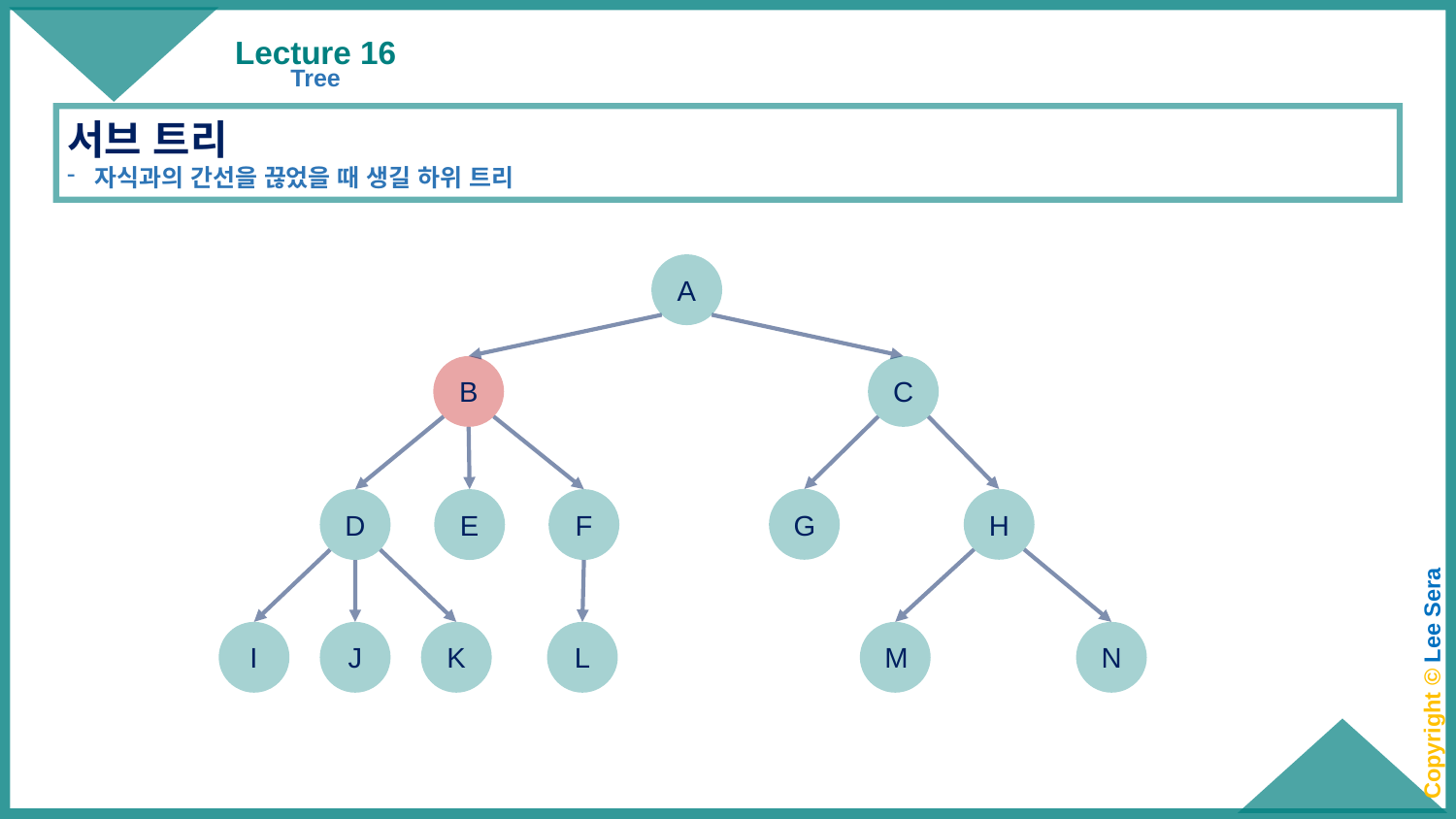

# Lecture 16
Tree
서브 트리
자식과의 간선을 끊었을 때 생길 하위 트리
A
B
C
G
H
D
E
F
I
J
K
L
M
N
Copyright © Lee Sera